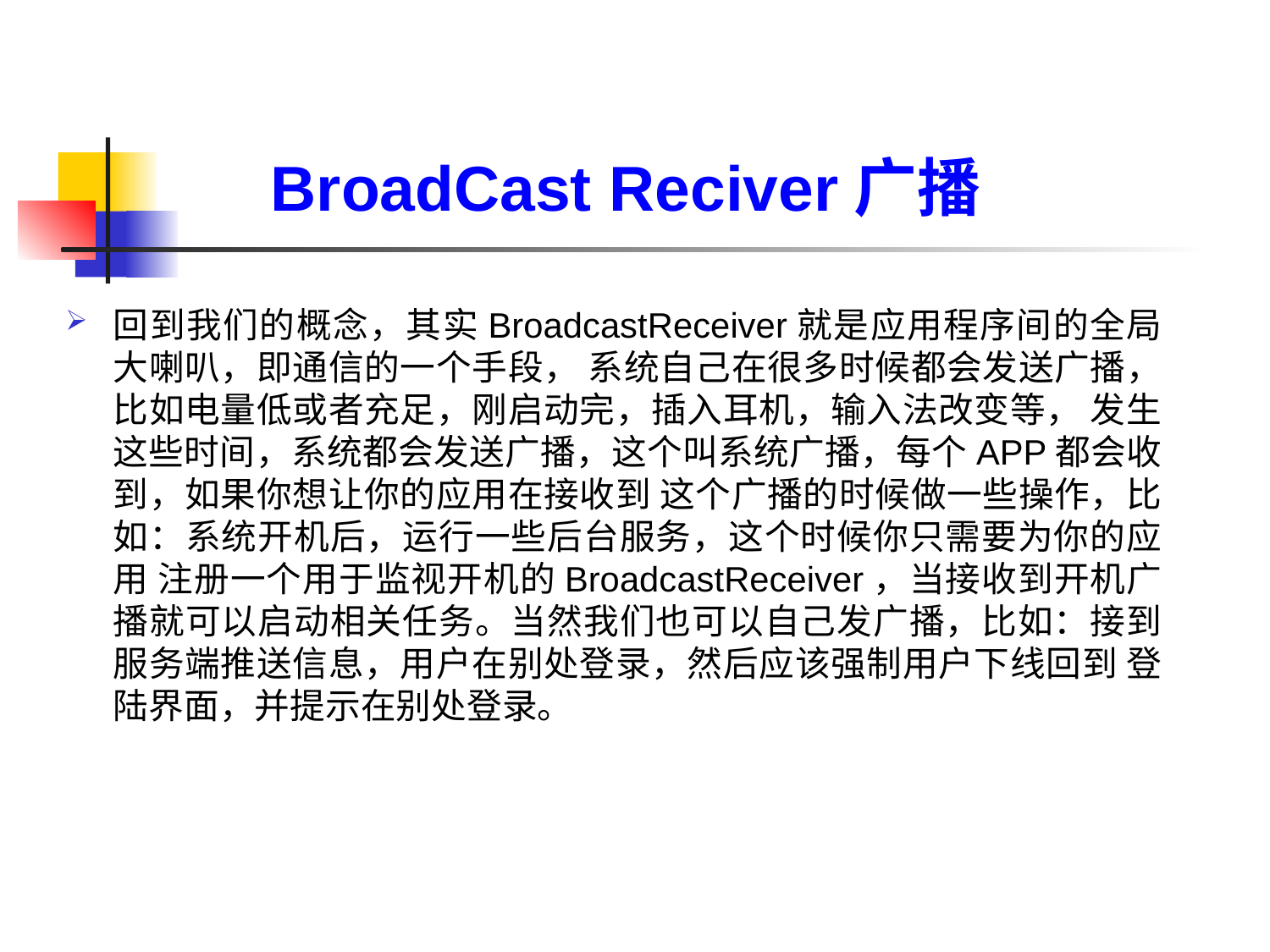

BroadCast Reciver广播
回到我们的概念，其实BroadcastReceiver就是应用程序间的全局大喇叭，即通信的一个手段， 系统自己在很多时候都会发送广播，比如电量低或者充足，刚启动完，插入耳机，输入法改变等， 发生这些时间，系统都会发送广播，这个叫系统广播，每个APP都会收到，如果你想让你的应用在接收到 这个广播的时候做一些操作，比如：系统开机后，运行一些后台服务，这个时候你只需要为你的应用 注册一个用于监视开机的BroadcastReceiver，当接收到开机广播就可以启动相关任务。当然我们也可以自己发广播，比如：接到服务端推送信息，用户在别处登录，然后应该强制用户下线回到 登陆界面，并提示在别处登录。